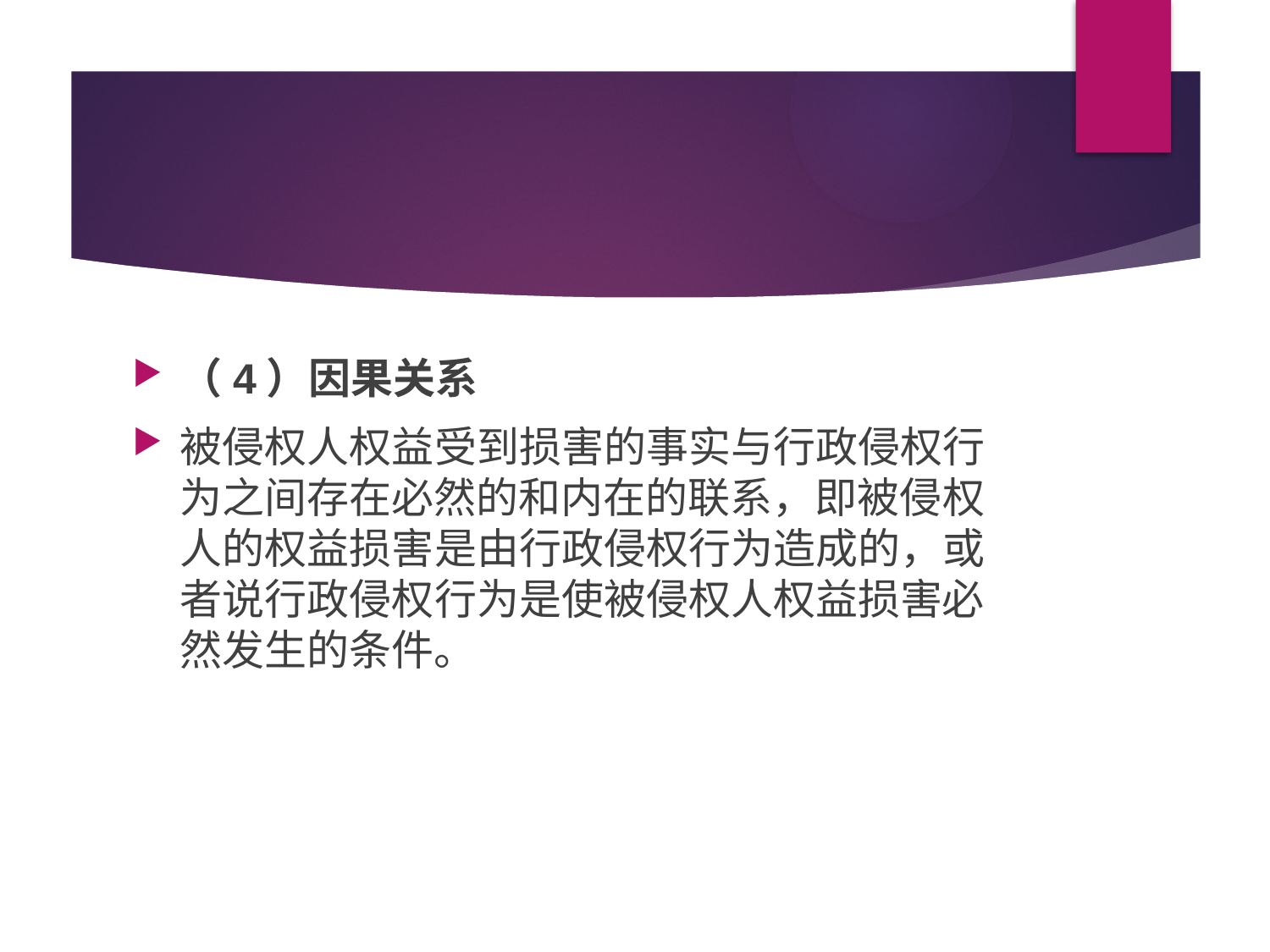

15
#
（4）因果关系
被侵权人权益受到损害的事实与行政侵权行为之间存在必然的和内在的联系，即被侵权人的权益损害是由行政侵权行为造成的，或者说行政侵权行为是使被侵权人权益损害必然发生的条件。